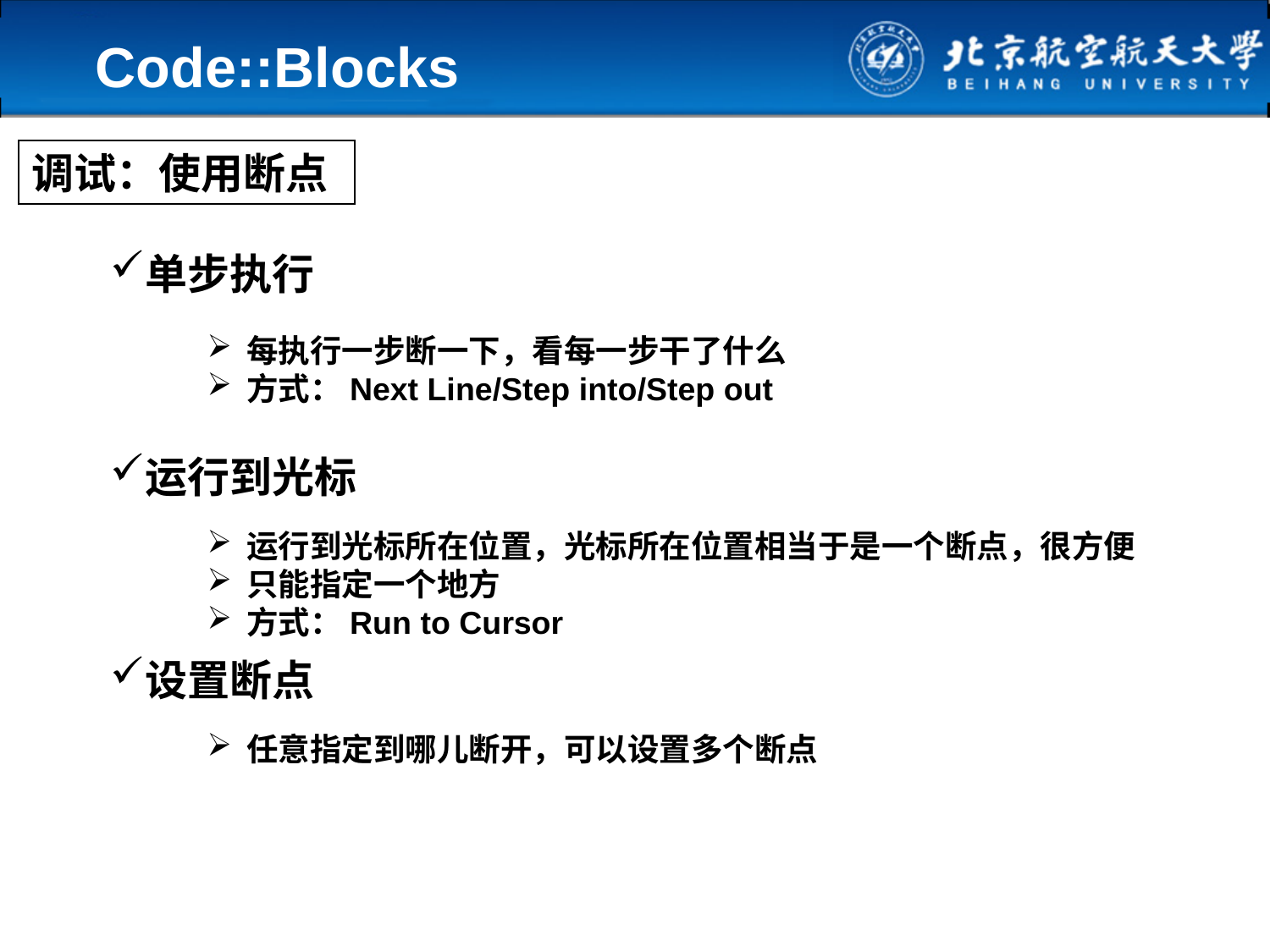

Code::Blocks
调试：使用断点
单步执行

运行到光标

设置断点
每执行一步断一下，看每一步干了什么
方式：Next Line/Step into/Step out
运行到光标所在位置，光标所在位置相当于是一个断点，很方便
只能指定一个地方
方式：Run to Cursor
任意指定到哪儿断开，可以设置多个断点